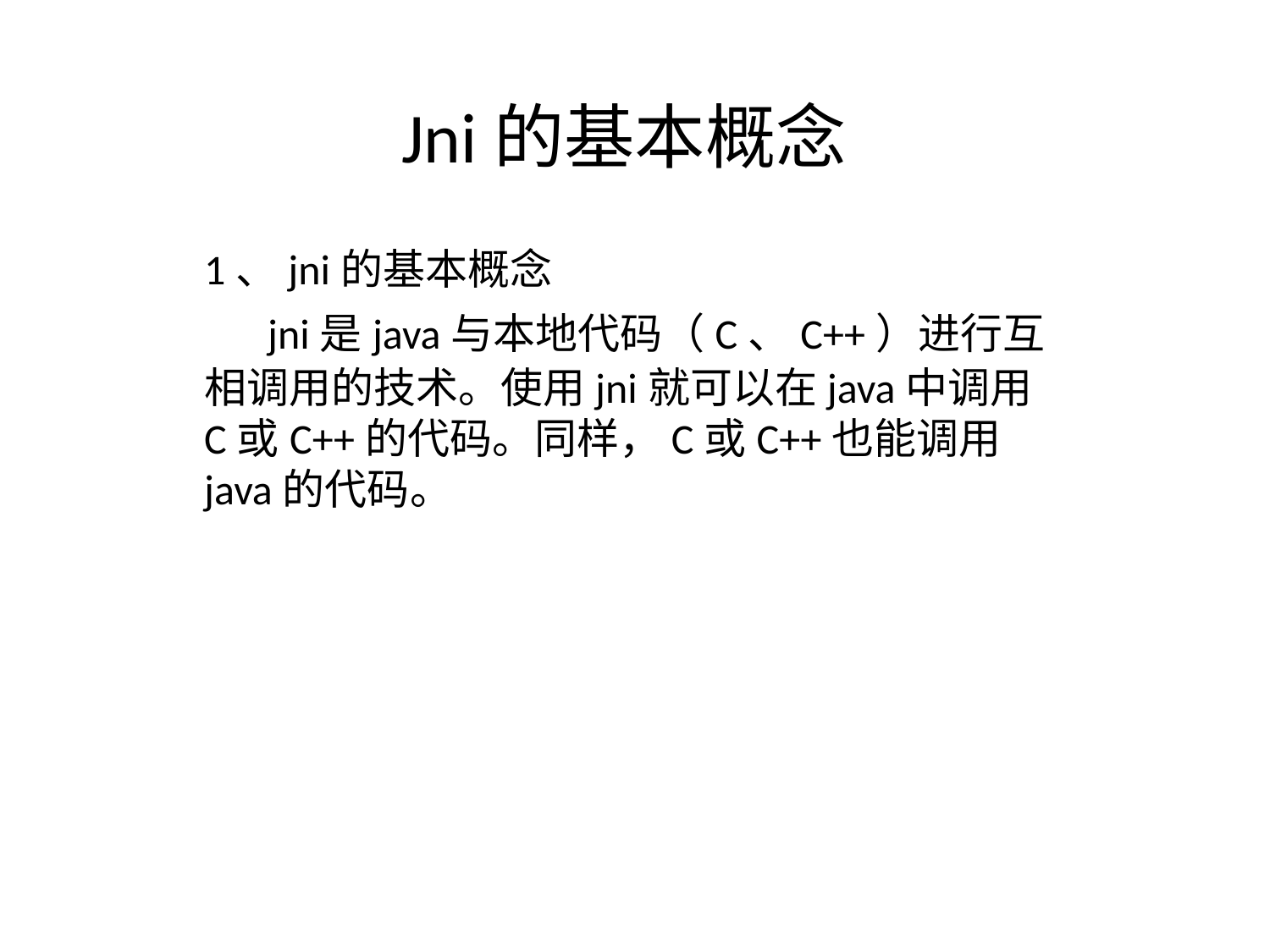

Jni的基本概念
1、jni的基本概念
     jni是java与本地代码（C、C++）进行互相调用的技术。使用jni就可以在java中调用C或C++的代码。同样，C或C++也能调用java的代码。